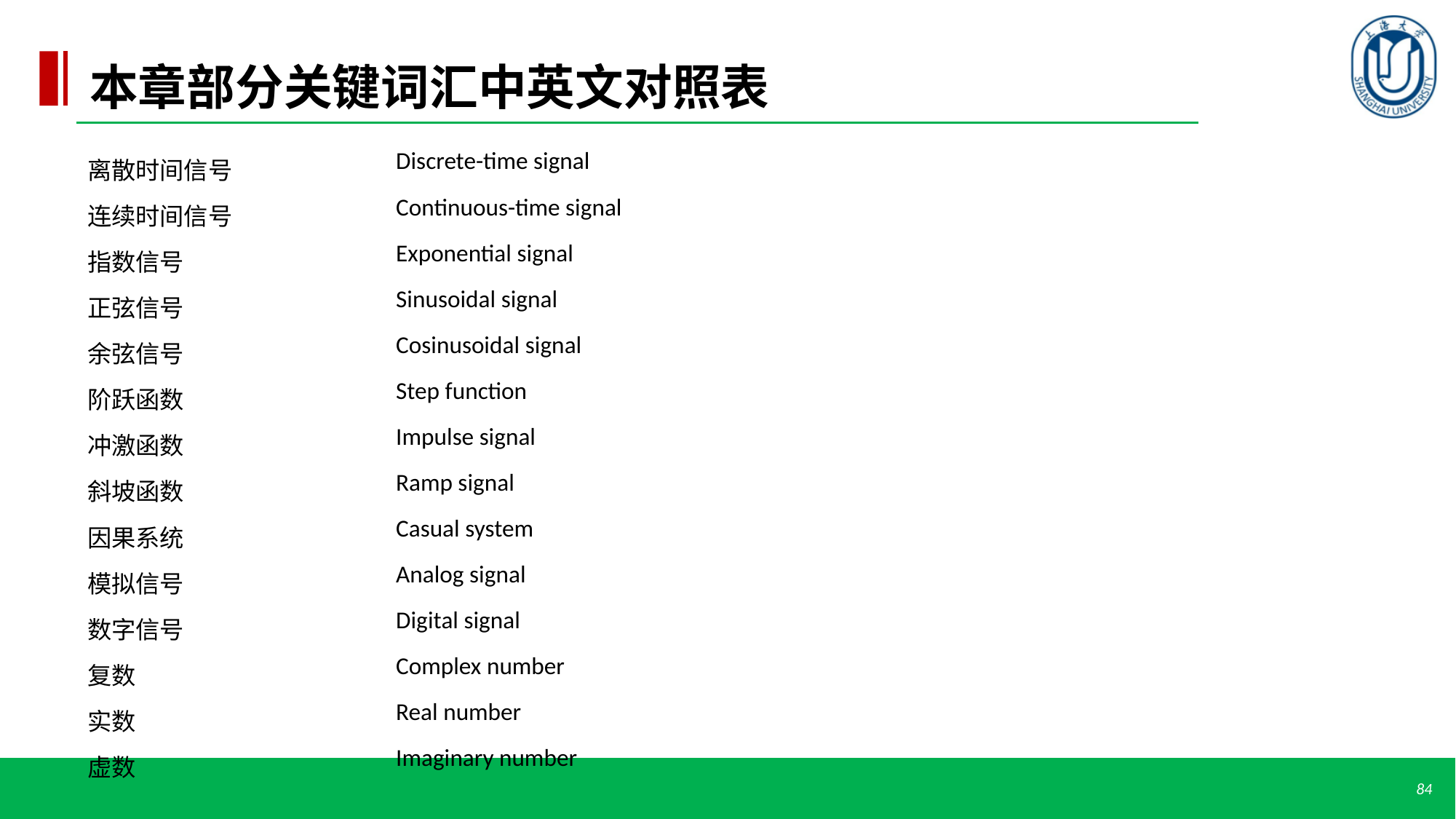

# 本章部分关键词汇中英文对照表
| 离散时间信号 | Discrete-time signal |
| --- | --- |
| 连续时间信号 | Continuous-time signal |
| 指数信号 | Exponential signal |
| 正弦信号 | Sinusoidal signal |
| 余弦信号 | Cosinusoidal signal |
| 阶跃函数 | Step function |
| 冲激函数 | Impulse signal |
| 斜坡函数 | Ramp signal |
| 因果系统 | Casual system |
| 模拟信号 | Analog signal |
| 数字信号 | Digital signal |
| 复数 | Complex number |
| 实数 | Real number |
| 虚数 | Imaginary number |
84